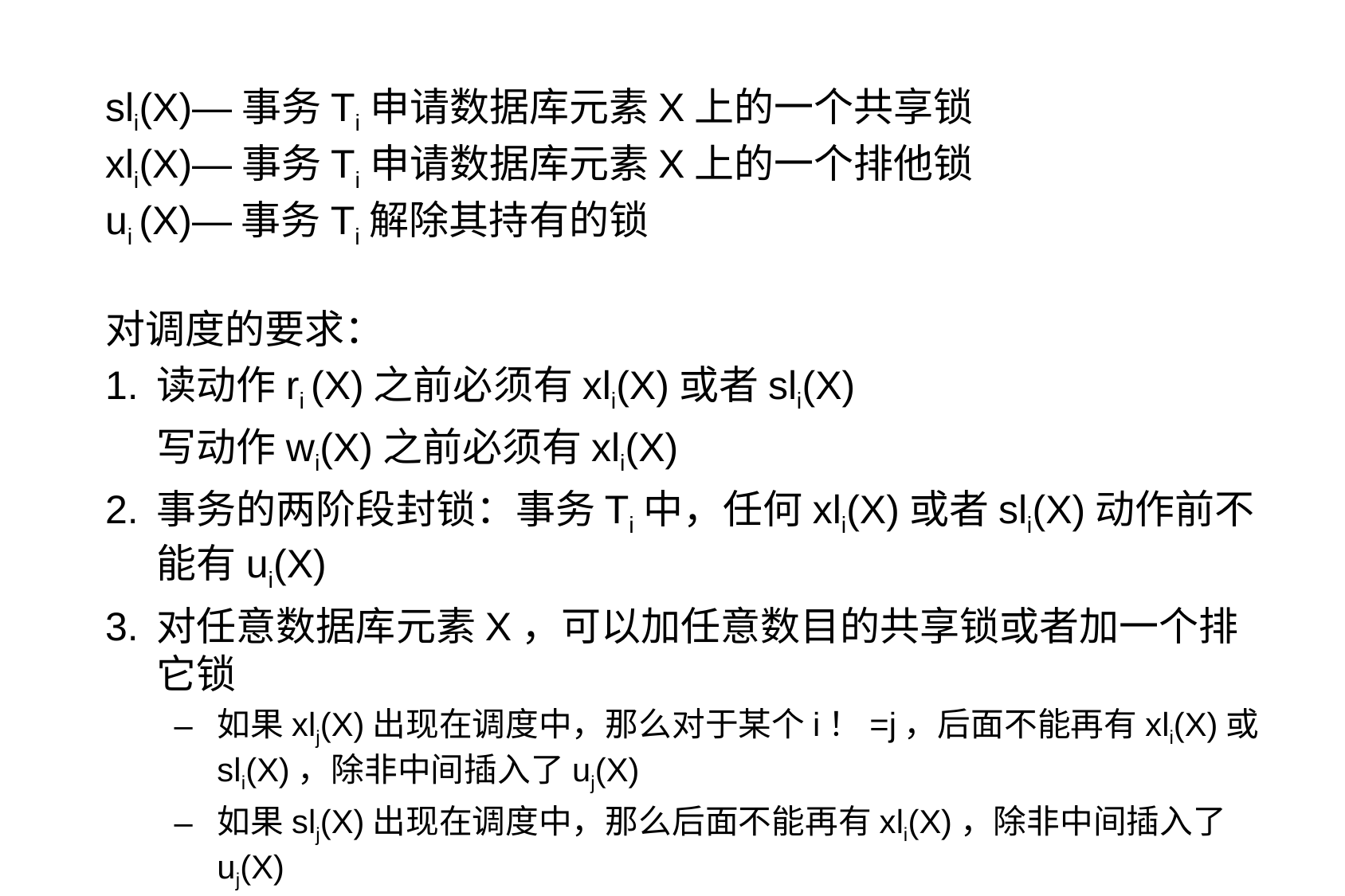

sli(X)—事务Ti申请数据库元素X上的一个共享锁
xli(X)—事务Ti申请数据库元素X上的一个排他锁
ui (X)—事务Ti解除其持有的锁

对调度的要求：
1. 	读动作ri (X)之前必须有xli(X)或者sli(X)
	写动作wi(X)之前必须有xli(X)
2. 	事务的两阶段封锁：事务Ti中，任何xli(X)或者sli(X)动作前不能有ui(X)
3. 	对任意数据库元素X，可以加任意数目的共享锁或者加一个排它锁
如果xlj(X)出现在调度中，那么对于某个i！=j，后面不能再有xli(X)或sli(X)，除非中间插入了uj(X)
如果slj(X)出现在调度中，那么后面不能再有xli(X)，除非中间插入了uj(X)